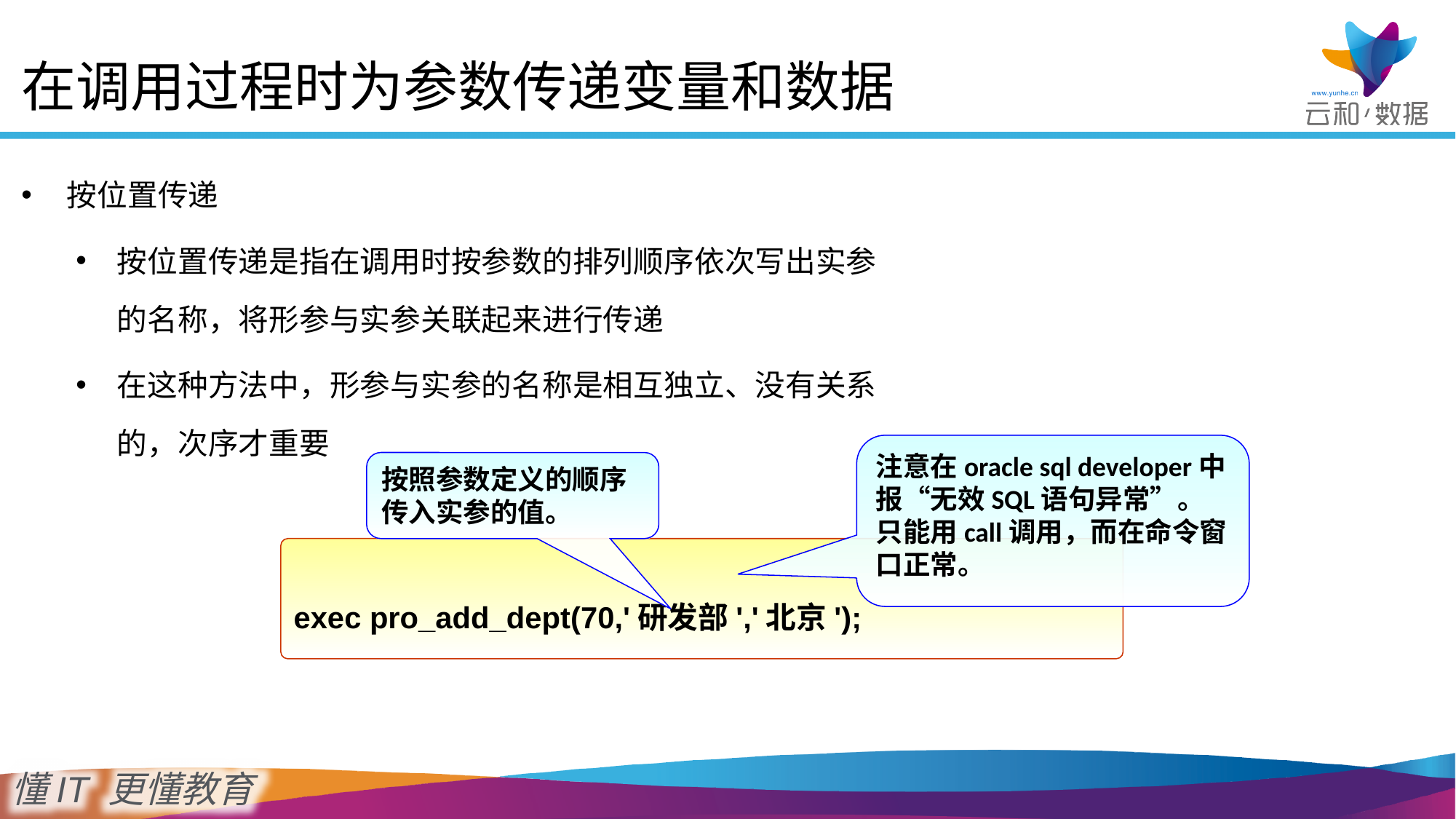

# 在调用过程时为参数传递变量和数据
按位置传递
按位置传递是指在调用时按参数的排列顺序依次写出实参的名称，将形参与实参关联起来进行传递
在这种方法中，形参与实参的名称是相互独立、没有关系的，次序才重要

注意在oracle sql developer中报“无效SQL语句异常”。只能用call调用，而在命令窗口正常。
按照参数定义的顺序传入实参的值。

exec pro_add_dept(70,'研发部','北京');